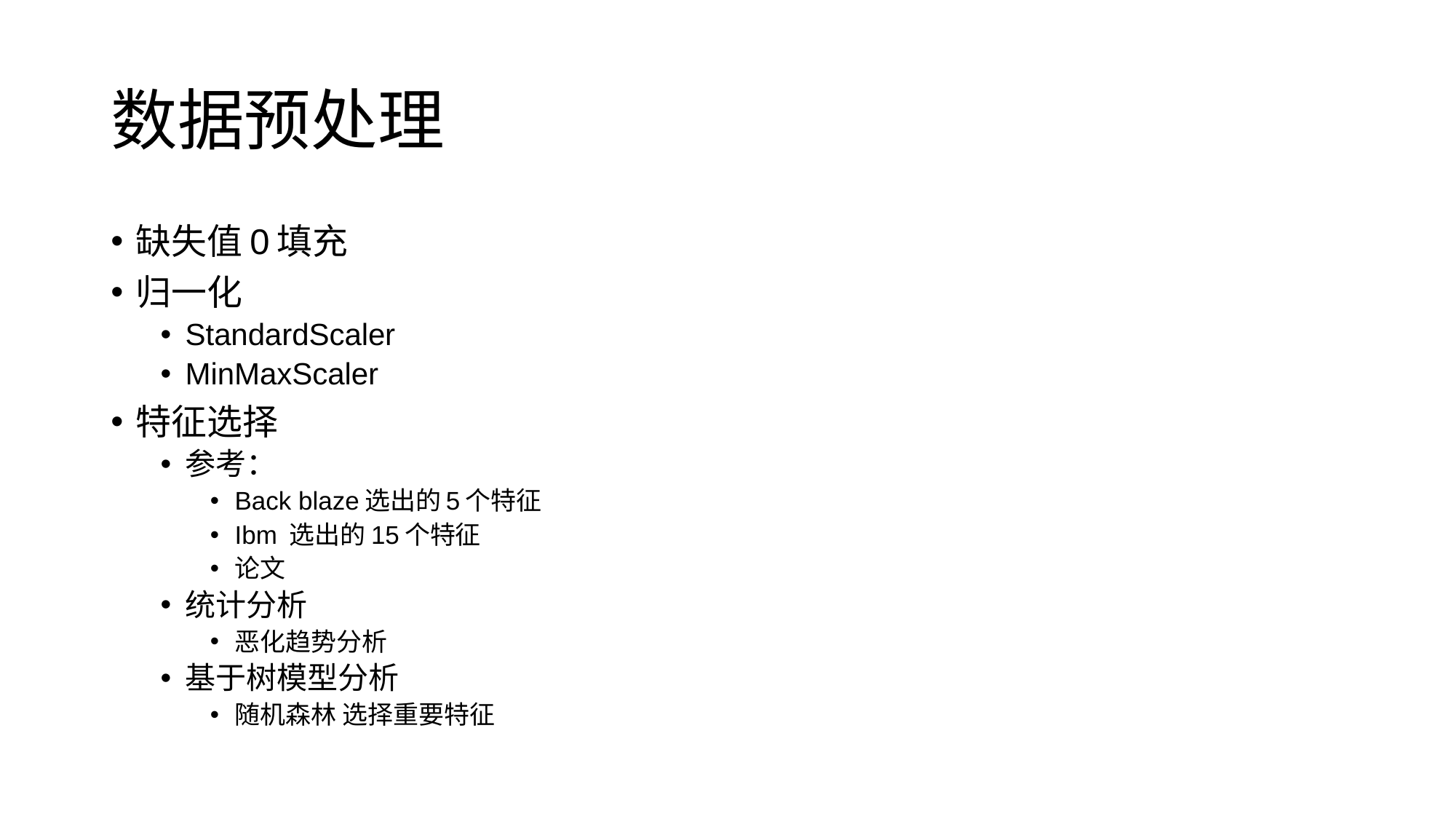

# 数据预处理
缺失值0填充
归一化
StandardScaler
MinMaxScaler
特征选择
参考：
Back blaze选出的5个特征
Ibm 选出的15个特征
论文
统计分析
恶化趋势分析
基于树模型分析
随机森林 选择重要特征